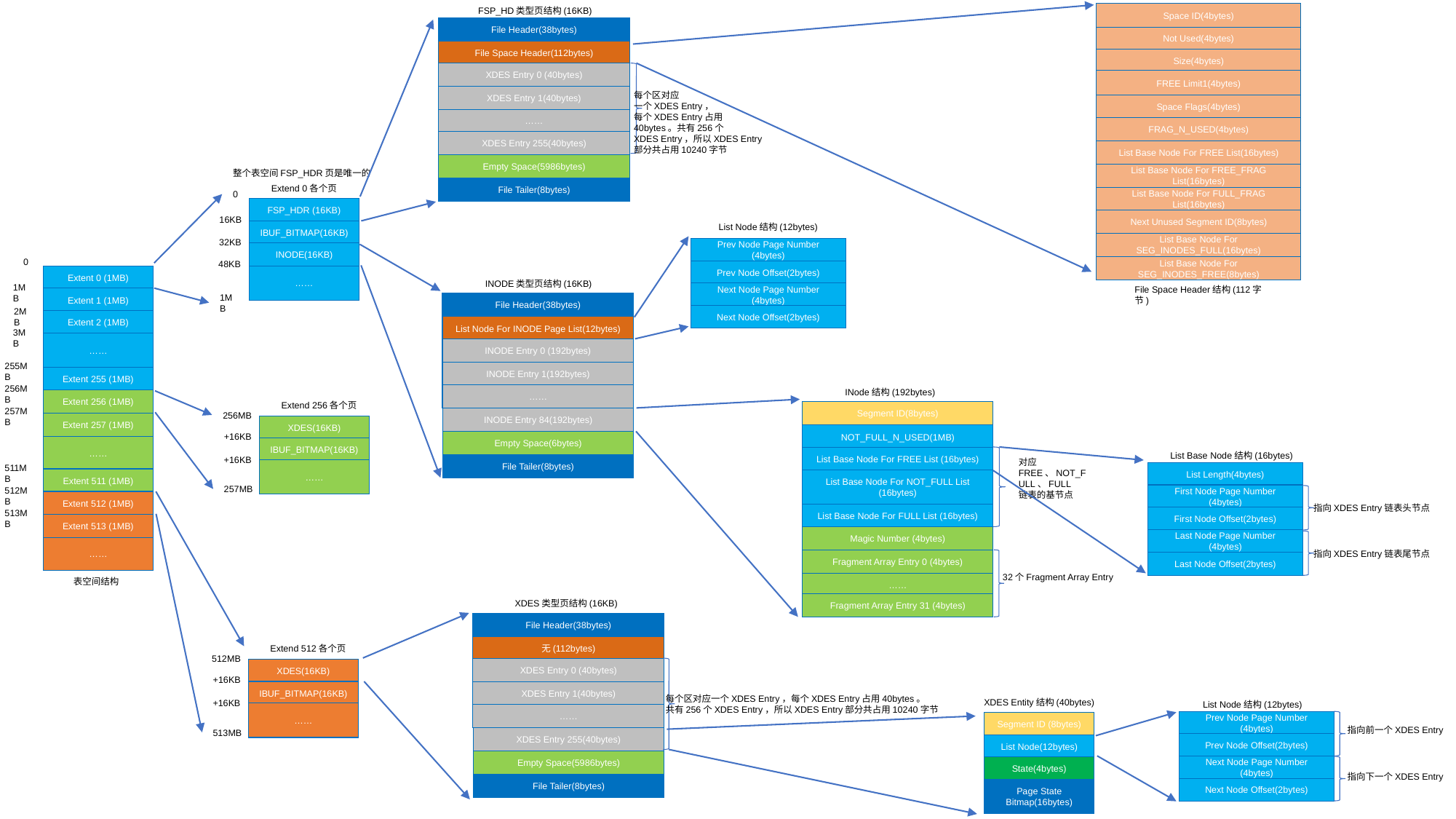

FSP_HD类型页结构(16KB)
Space ID(4bytes)
File Header(38bytes)
Not Used(4bytes)
File Space Header(112bytes)
Size(4bytes)

XDES Entry 0 (40bytes)
FREE Limit1(4bytes)
每个区对应
一个XDES Entry，
每个XDES Entry占用
40bytes。共有256个
XDES Entry，所以XDES Entry
部分共占用10240字节
XDES Entry 1(40bytes)
Space Flags(4bytes)
……
FRAG_N_USED(4bytes)
XDES Entry 255(40bytes)
List Base Node For FREE List(16bytes)
Empty Space(5986bytes)
整个表空间FSP_HDR页是唯一的
List Base Node For FREE_FRAG List(16bytes)
Extend 0各个页
File Tailer(8bytes)
0
List Base Node For FULL_FRAG List(16bytes)
FSP_HDR (16KB)
16KB
Next Unused Segment ID(8bytes)
List Node结构(12bytes)
IBUF_BITMAP(16KB)
32KB
List Base Node For SEG_INODES_FULL(16bytes)
Prev Node Page Number (4bytes)
INODE(16KB)
0
48KB
List Base Node For SEG_INODES_FREE(8bytes)
Prev Node Offset(2bytes)
……
Extent 0 (1MB)
INODE类型页结构(16KB)
1MB
File Space Header结构(112字节)
Next Node Page Number (4bytes)
1MB
Extent 1 (1MB)
File Header(38bytes)
2MB
Next Node Offset(2bytes)
Extent 2 (1MB)
List Node For INODE Page List(12bytes)
3MB
……
INODE Entry 0 (192bytes)
255MB
INODE Entry 1(192bytes)
Extent 255 (1MB)
256MB
INode结构(192bytes)
……
Extent 256 (1MB)
Extend 256各个页
257MB
Segment ID(8bytes)
256MB
INODE Entry 84(192bytes)
Extent 257 (1MB)
XDES(16KB)
NOT_FULL_N_USED(1MB)
+16KB
Empty Space(6bytes)
……
IBUF_BITMAP(16KB)
List Base Node结构(16bytes)

List Base Node For FREE List (16bytes)
+16KB
对应FREE、NOT_FULL、FULL
链表的基节点
File Tailer(8bytes)
511MB
……
List Length(4bytes)
Extent 511 (1MB)
List Base Node For NOT_FULL List (16bytes)
257MB
512MB
First Node Page Number (4bytes)

Extent 512 (1MB)
指向XDES Entry链表头节点
513MB
List Base Node For FULL List (16bytes)
First Node Offset(2bytes)
Extent 513 (1MB)
Magic Number (4bytes)
Last Node Page Number (4bytes)

……
指向XDES Entry链表尾节点
Fragment Array Entry 0 (4bytes)

Last Node Offset(2bytes)
32个Fragment Array Entry
表空间结构
……
XDES类型页结构(16KB)
Fragment Array Entry 31 (4bytes)
File Header(38bytes)
无(112bytes)
Extend 512各个页
512MB

XDES Entry 0 (40bytes)
XDES(16KB)
+16KB
IBUF_BITMAP(16KB)
XDES Entry 1(40bytes)
每个区对应一个XDES Entry，每个XDES Entry占用40bytes。
共有256个XDES Entry，所以XDES Entry部分共占用10240字节
XDES Entity结构(40bytes)
+16KB
List Node结构(12bytes)
……
……
Prev Node Page Number (4bytes)

Segment ID (8bytes)
指向前一个XDES Entry
513MB
XDES Entry 255(40bytes)
Prev Node Offset(2bytes)
List Node(12bytes)
Empty Space(5986bytes)
Next Node Page Number (4bytes)

State(4bytes)
指向下一个XDES Entry
File Tailer(8bytes)
Next Node Offset(2bytes)
Page State Bitmap(16bytes)